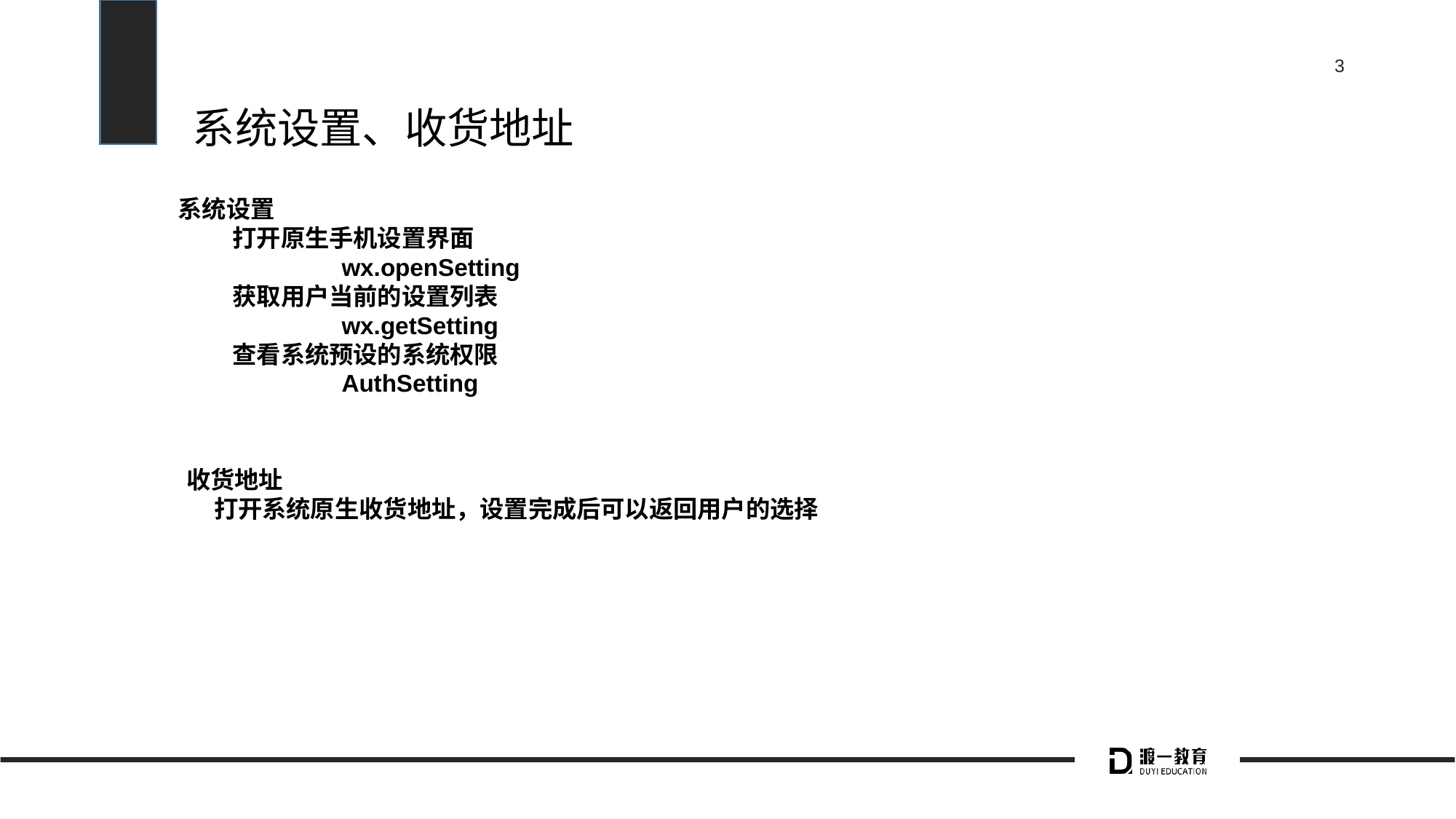

# 系统设置、收货地址

系统设置
打开原生手机设置界面
	wx.openSetting
获取用户当前的设置列表
	wx.getSetting
查看系统预设的系统权限
	AuthSetting

收货地址
    打开系统原生收货地址，设置完成后可以返回用户的选择